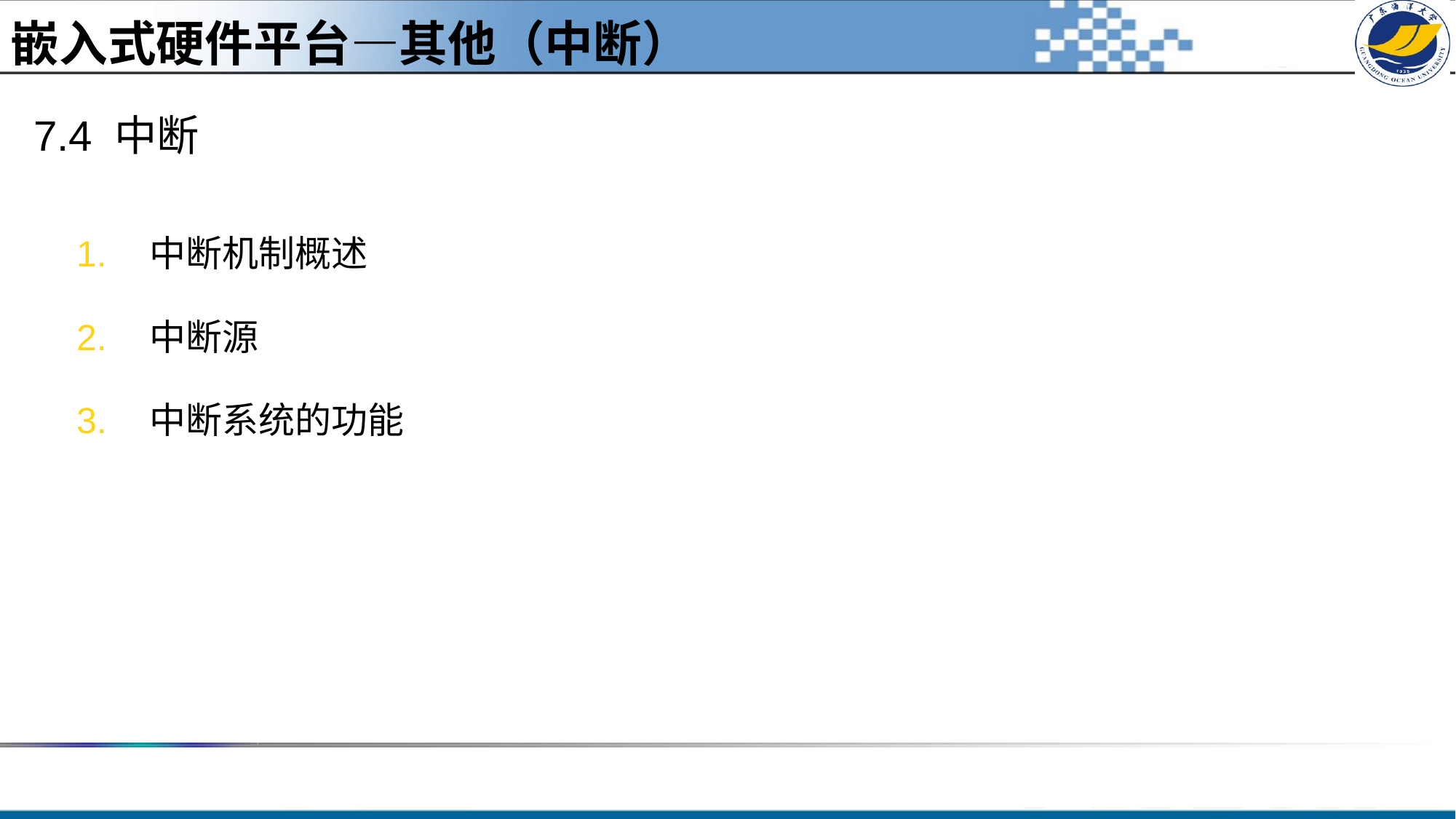

嵌入式硬件平台—其他（中断）
7.4 中断
中断机制概述
中断源
中断系统的功能
136